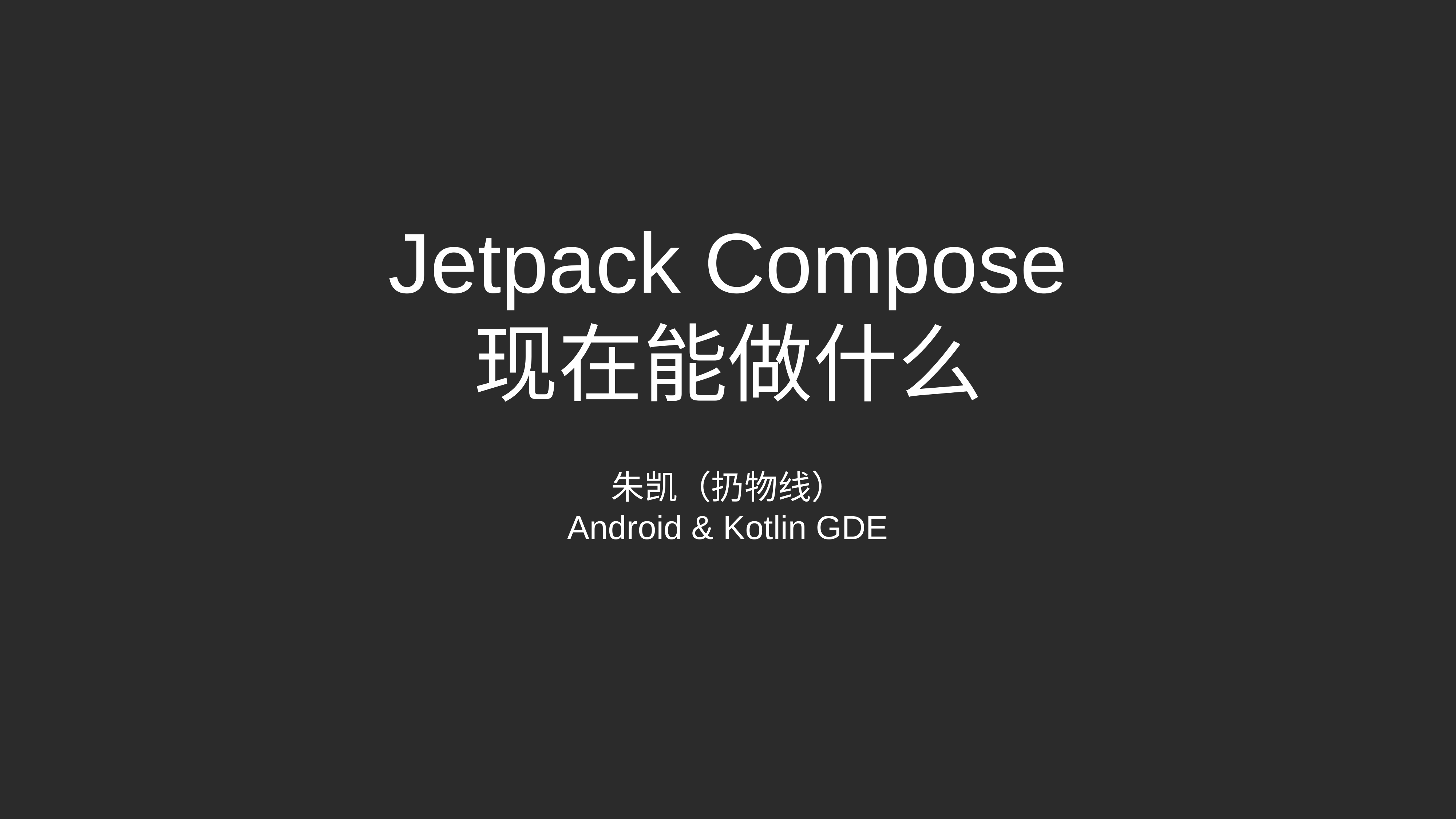

# Jetpack Compose 现在能做什么
朱凯（扔物线）
Android & Kotlin GDE